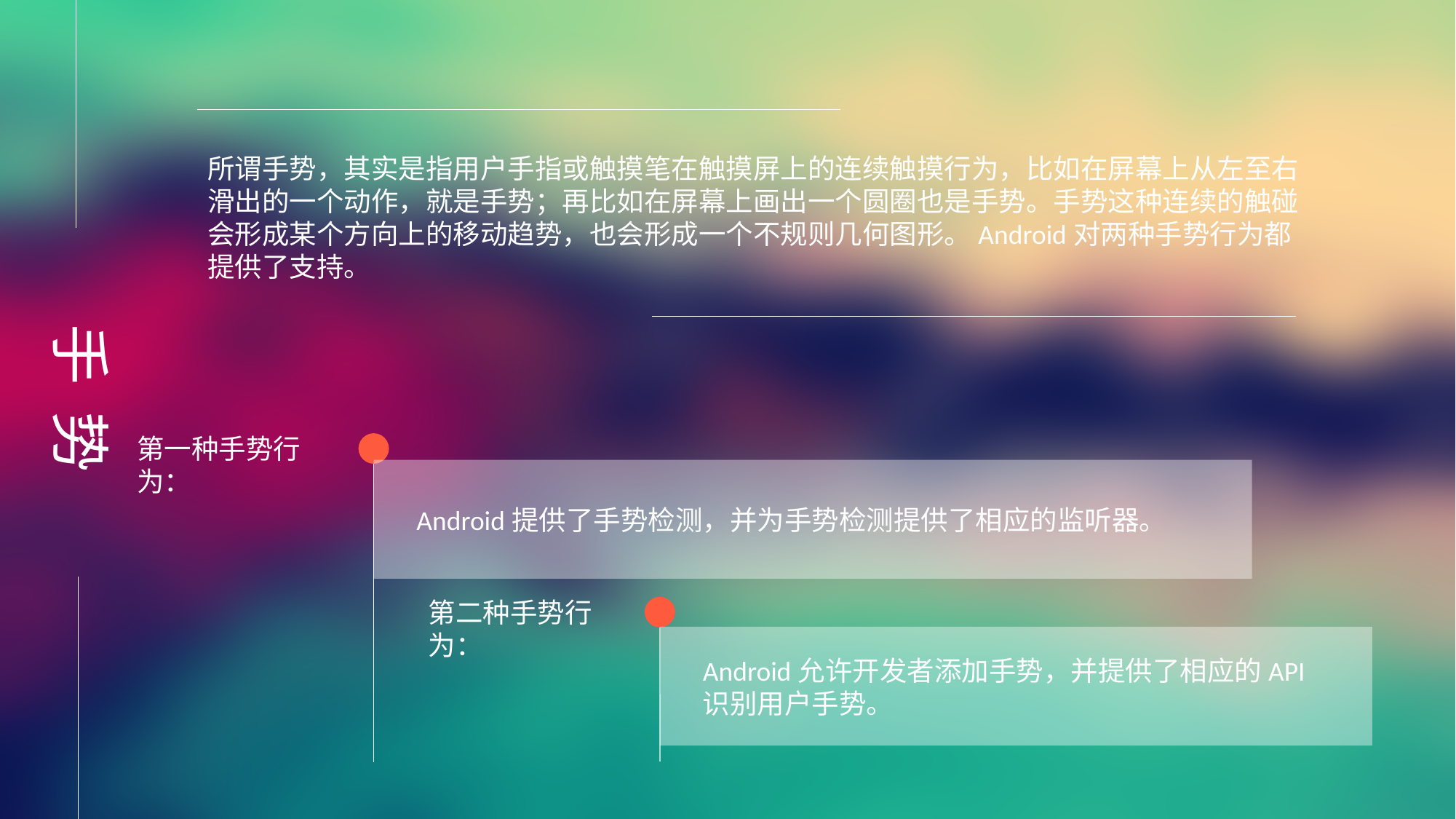

所谓手势，其实是指用户手指或触摸笔在触摸屏上的连续触摸行为，比如在屏幕上从左至右滑出的一个动作，就是手势；再比如在屏幕上画出一个圆圈也是手势。手势这种连续的触碰会形成某个方向上的移动趋势，也会形成一个不规则几何图形。Android对两种手势行为都提供了支持。
手  势
第一种手势行为：

Android提供了手势检测，并为手势检测提供了相应的监听器。
第二种手势行为：

Android允许开发者添加手势，并提供了相应的API识别用户手势。